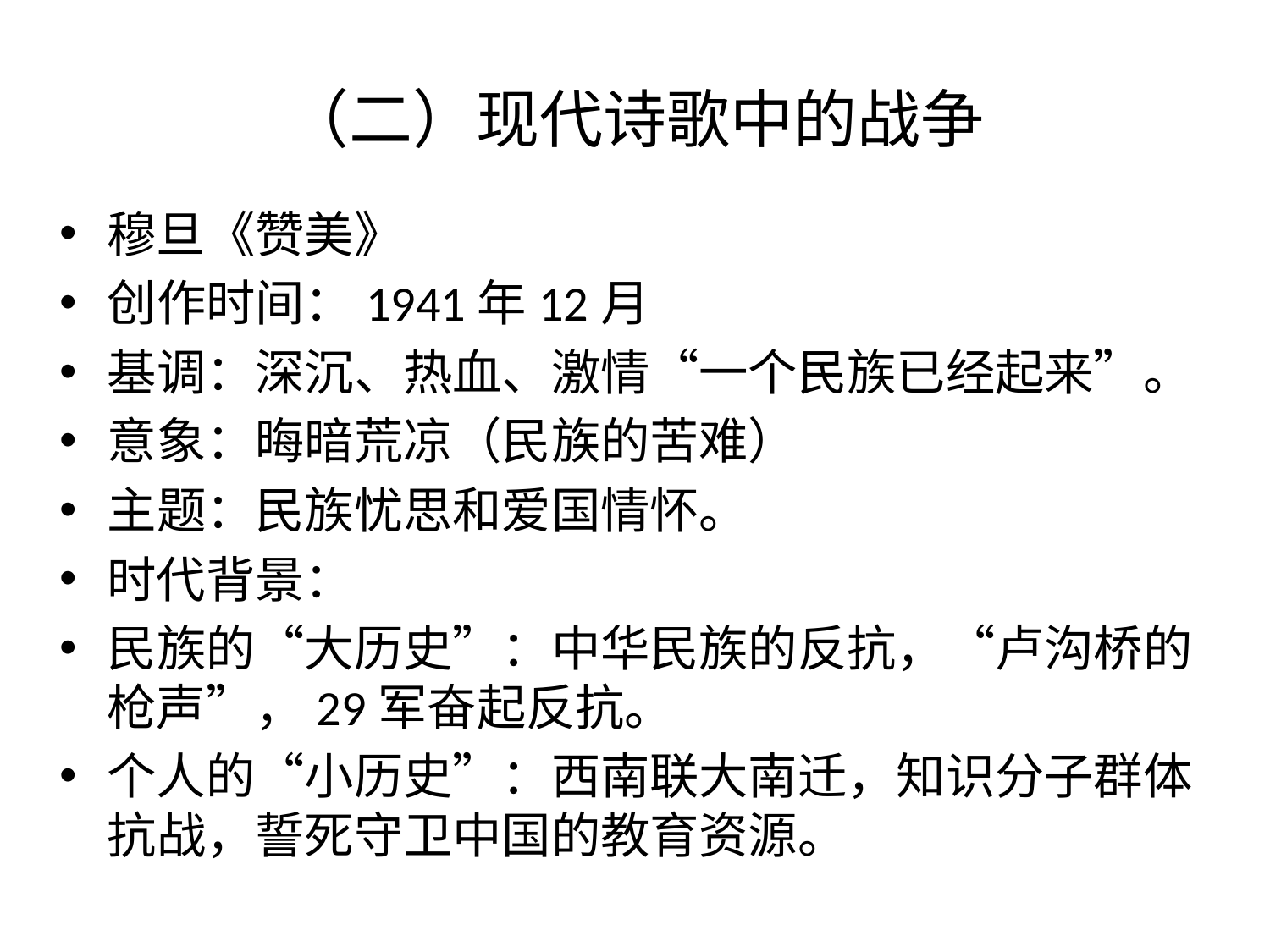

# （二）现代诗歌中的战争
穆旦《赞美》
创作时间：1941年12月
基调：深沉、热血、激情“一个民族已经起来”。
意象：晦暗荒凉（民族的苦难）
主题：民族忧思和爱国情怀。
时代背景：
民族的“大历史”：中华民族的反抗，“卢沟桥的枪声”，29军奋起反抗。
个人的“小历史”：西南联大南迁，知识分子群体抗战，誓死守卫中国的教育资源。